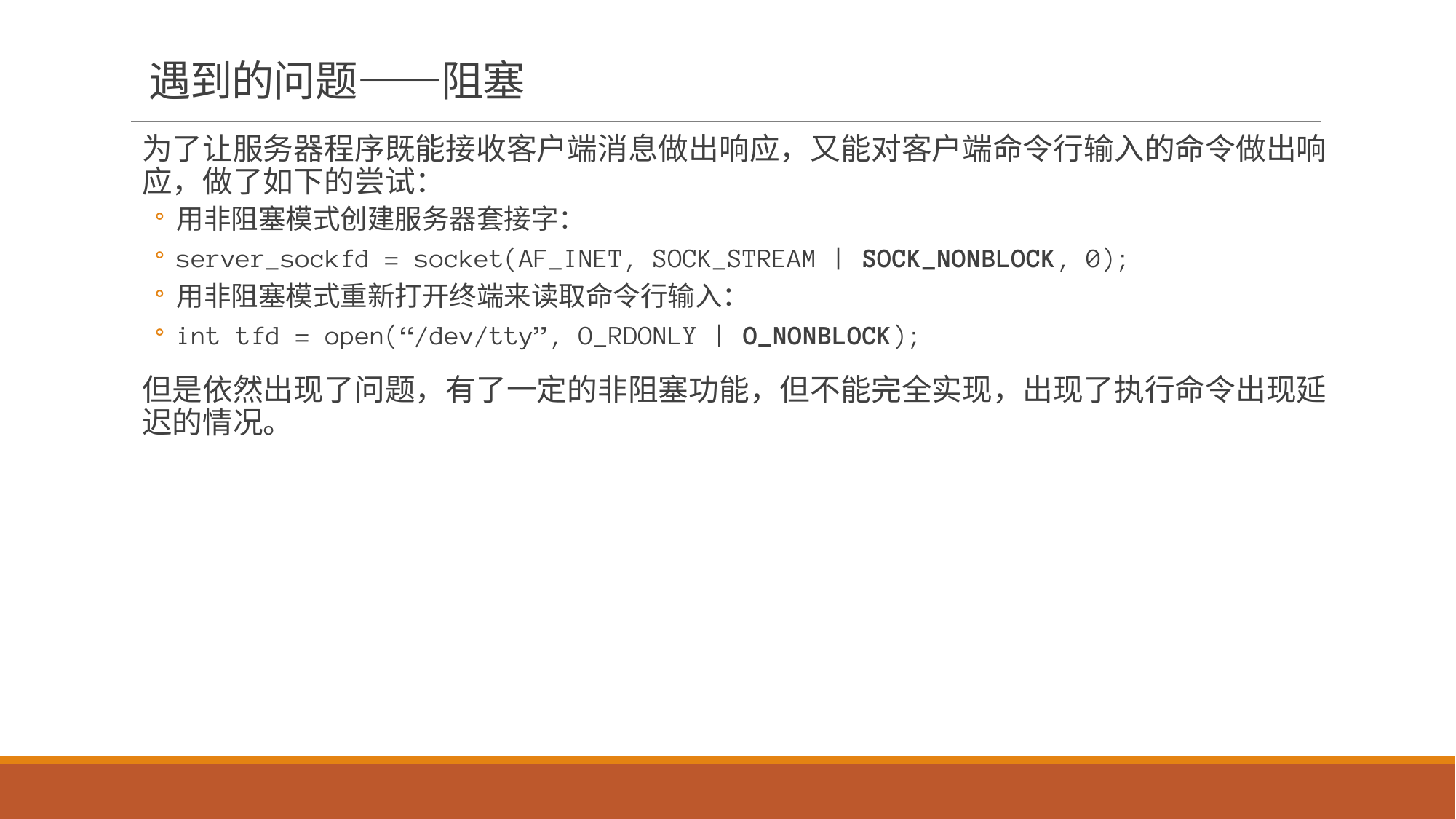

# 遇到的问题——阻塞
为了让服务器程序既能接收客户端消息做出响应，又能对客户端命令行输入的命令做出响应，做了如下的尝试：
用非阻塞模式创建服务器套接字：
server_sockfd = socket(AF_INET, SOCK_STREAM | SOCK_NONBLOCK, 0);
用非阻塞模式重新打开终端来读取命令行输入：
int tfd = open(“/dev/tty”, O_RDONLY | O_NONBLOCK);
但是依然出现了问题，有了一定的非阻塞功能，但不能完全实现，出现了执行命令出现延迟的情况。